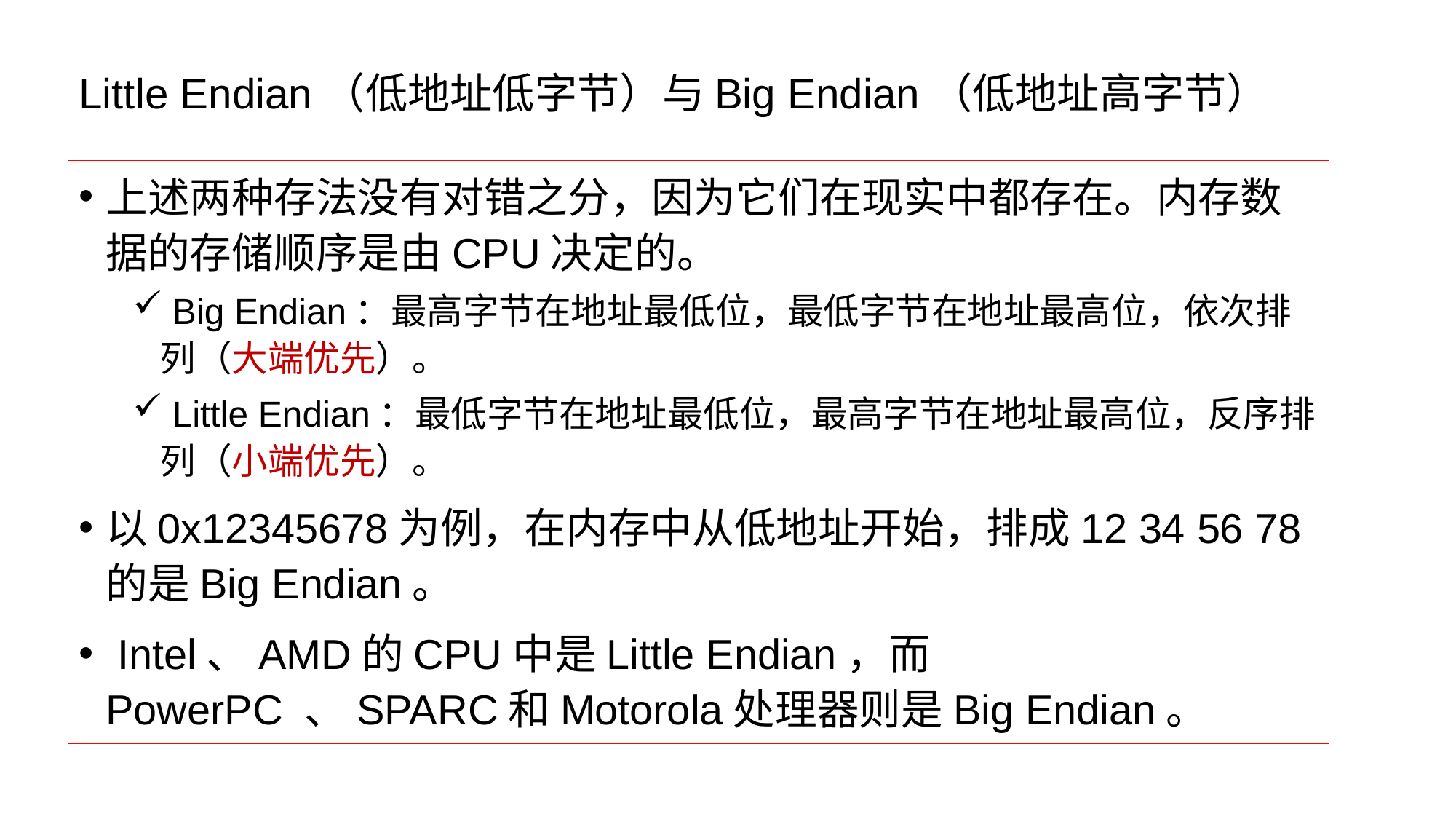

# Little Endian（低地址低字节）与Big Endian（低地址高字节）
上述两种存法没有对错之分，因为它们在现实中都存在。内存数据的存储顺序是由CPU决定的。
 Big Endian：最高字节在地址最低位，最低字节在地址最高位，依次排列（大端优先）。
 Little Endian：最低字节在地址最低位，最高字节在地址最高位，反序排列（小端优先）。
以0x12345678为例，在内存中从低地址开始，排成12 34 56 78的是Big Endian。
 Intel、AMD的CPU中是Little Endian，而PowerPC 、SPARC和Motorola处理器则是Big Endian。